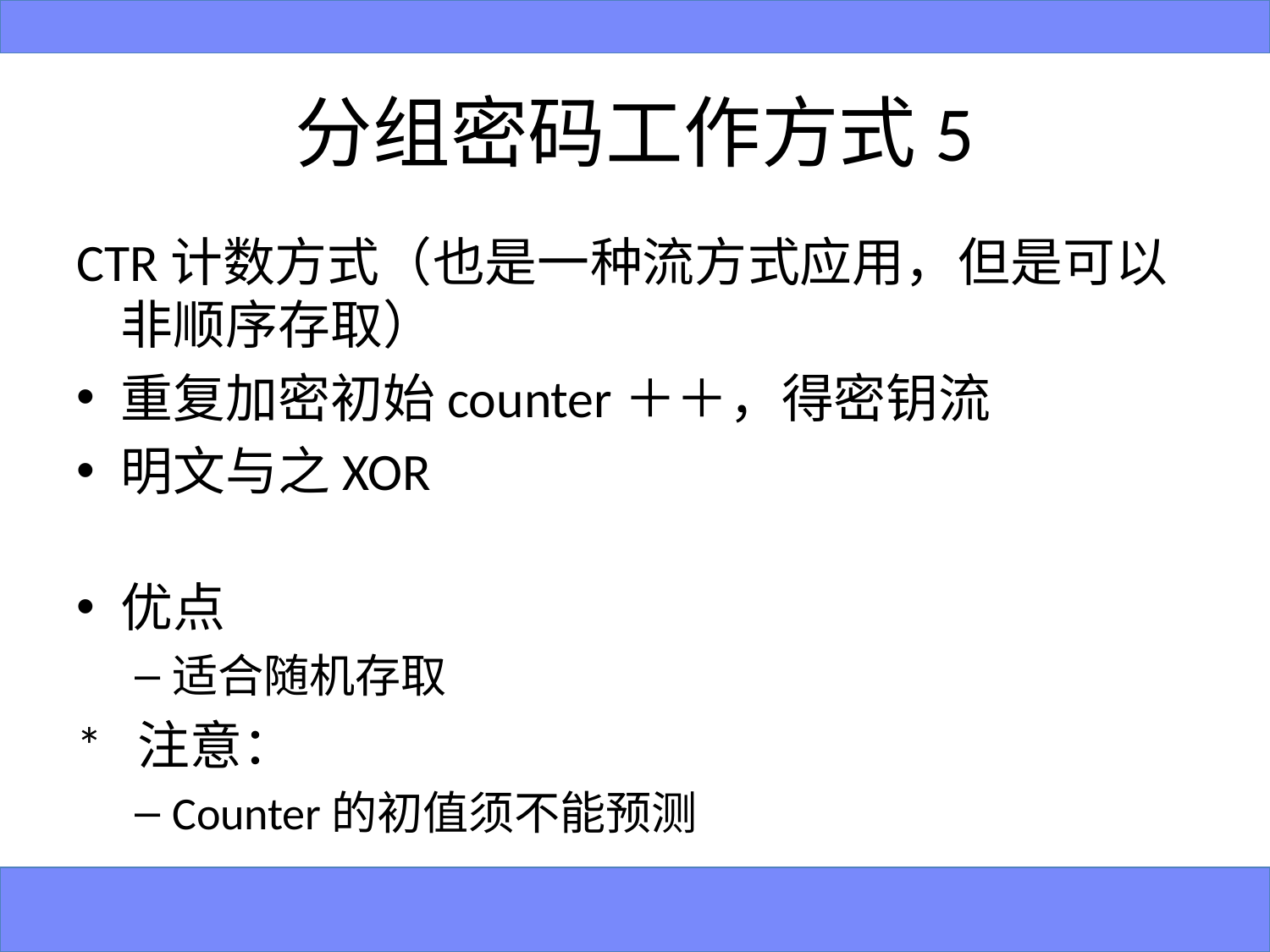

# 分组密码工作方式5
CTR计数方式（也是一种流方式应用，但是可以非顺序存取）
重复加密初始counter＋＋，得密钥流
明文与之XOR

优点
适合随机存取
*  注意：
Counter的初值须不能预测